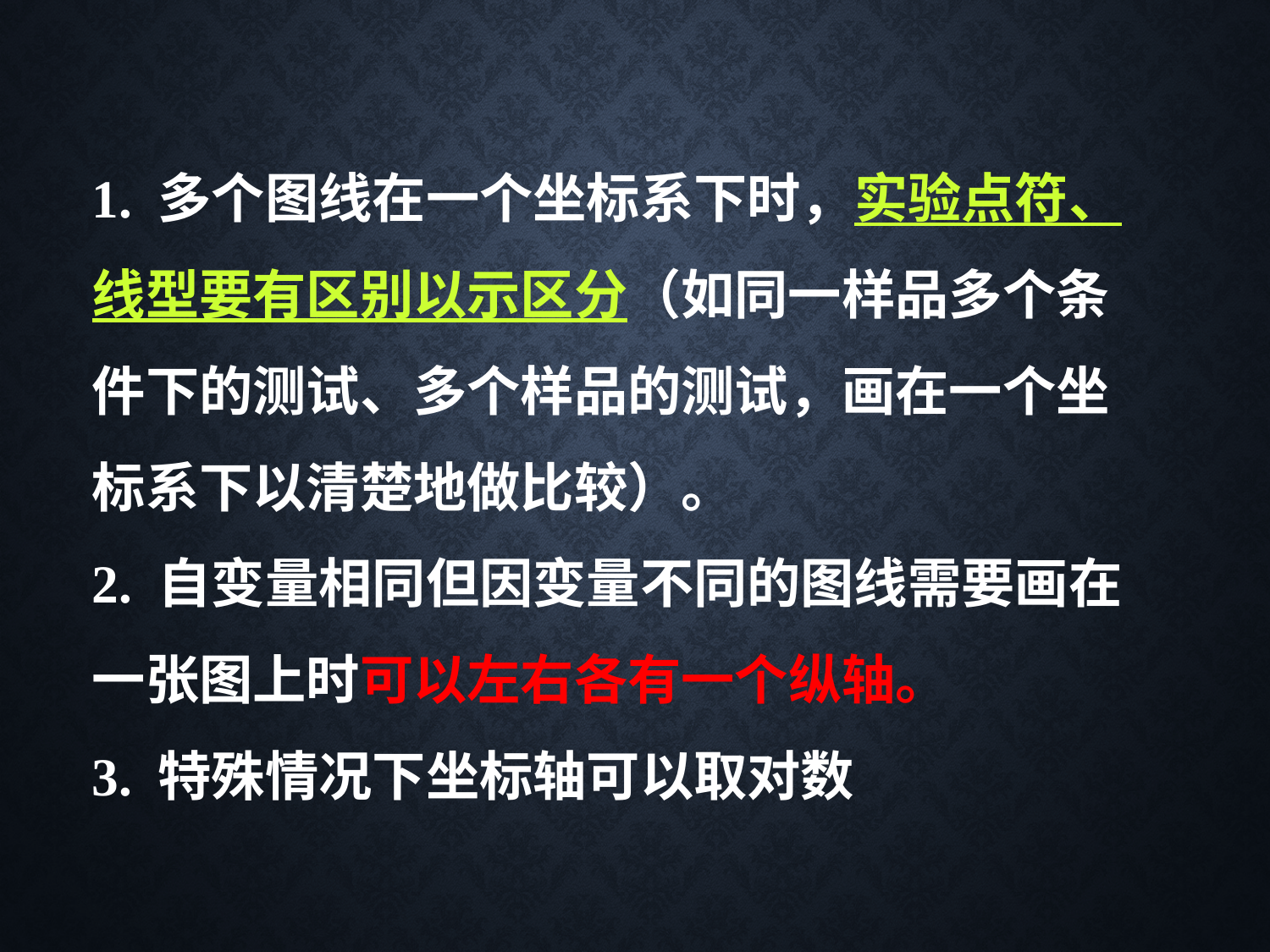

# 1. 多个图线在一个坐标系下时，实验点符、线型要有区别以示区分（如同一样品多个条件下的测试、多个样品的测试，画在一个坐标系下以清楚地做比较）。 2. 自变量相同但因变量不同的图线需要画在一张图上时可以左右各有一个纵轴。 3. 特殊情况下坐标轴可以取对数